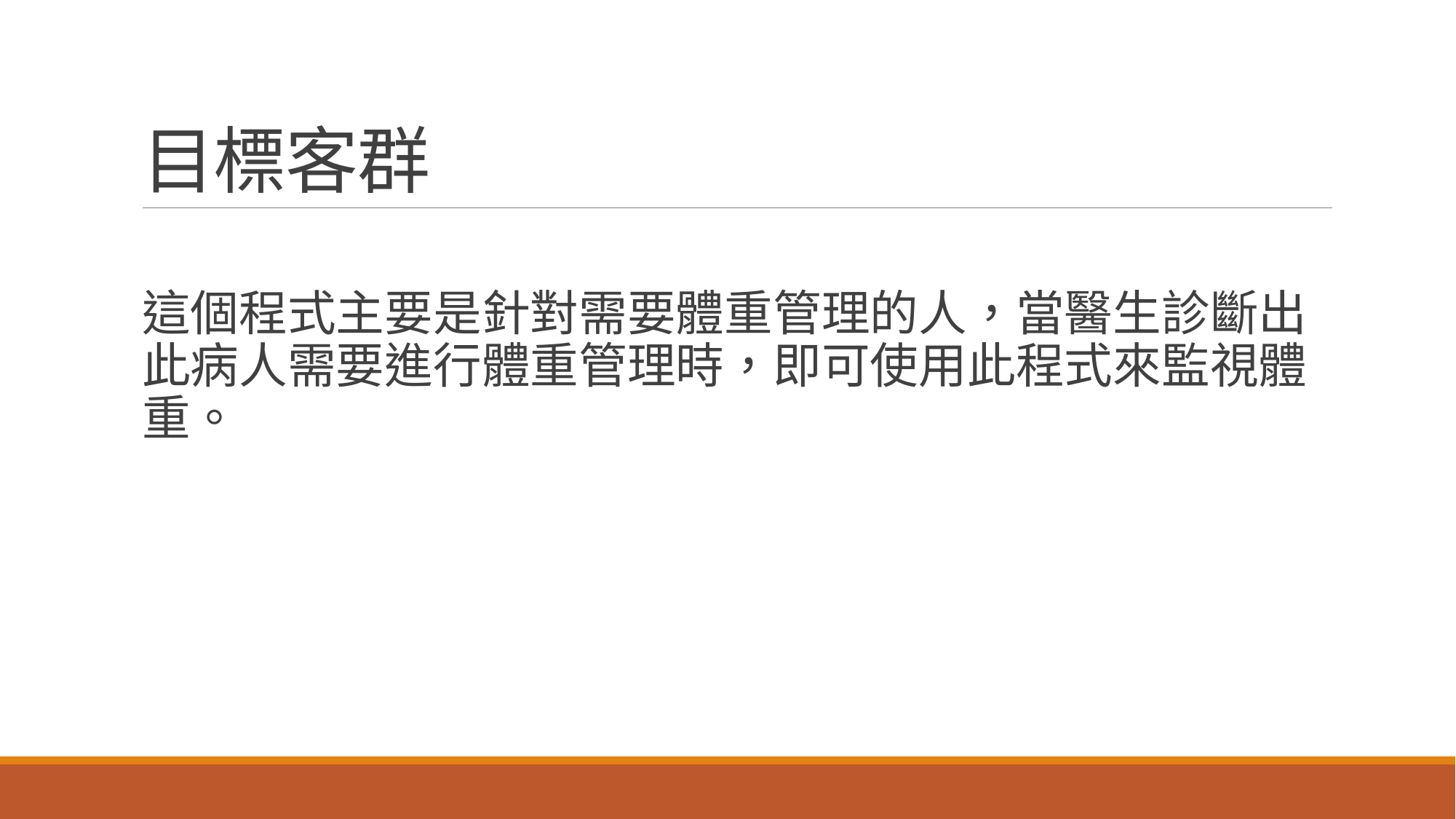

# 目標客群
這個程式主要是針對需要體重管理的人，當醫生診斷出此病人需要進行體重管理時，即可使用此程式來監視體重。